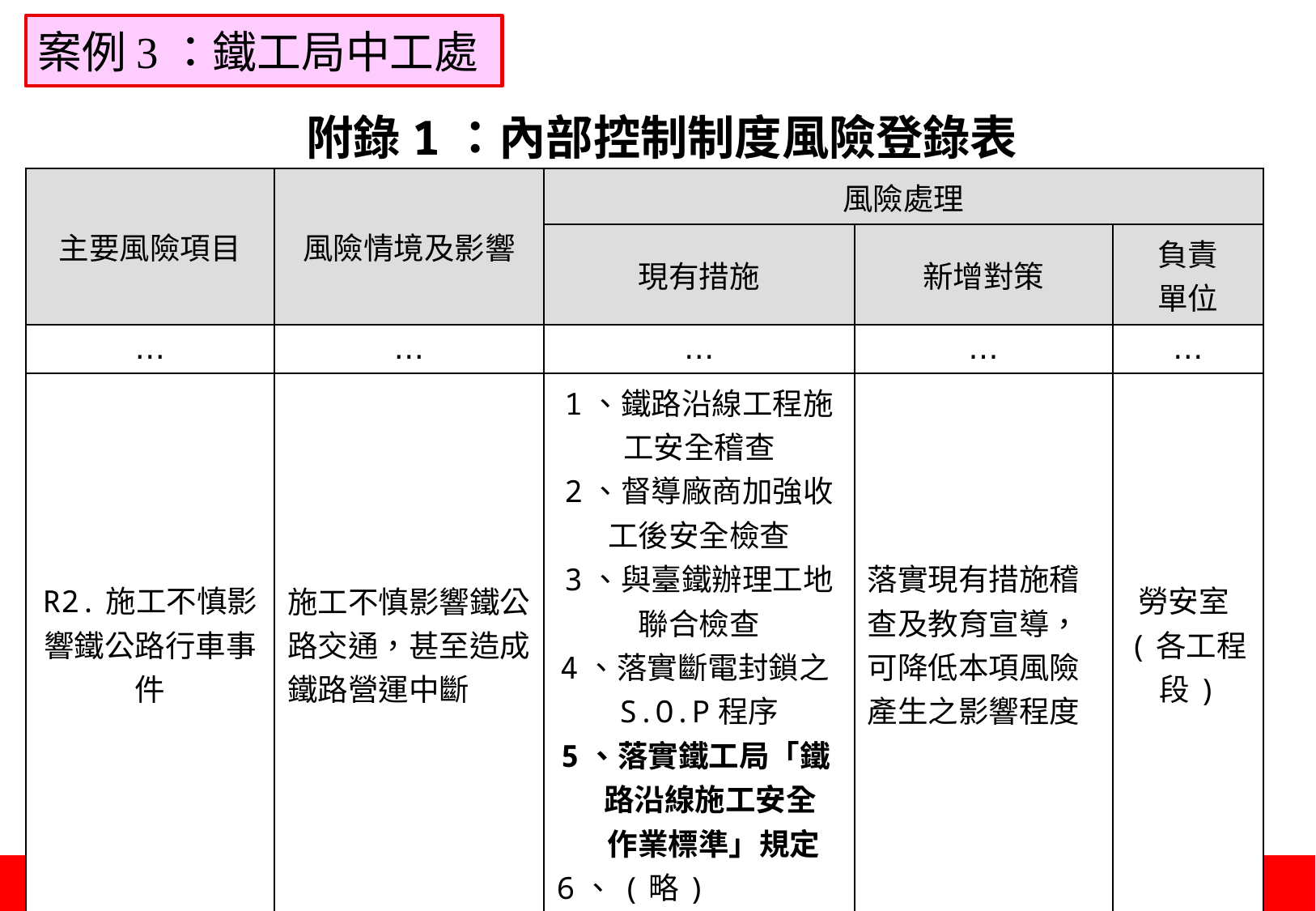

案例3：鐵工局中工處
附錄1：內部控制制度風險登錄表
| 主要風險項目 | 風險情境及影響 | 風險處理 |  |  |
| --- | --- | --- | --- | --- |
|  |  | 現有措施 | 新增對策 | 負責 單位 |
| … | … | … | … | … |
| R2.施工不慎影響鐵公路行車事件 | 施工不慎影響鐵公路交通，甚至造成鐵路營運中斷 | 1、鐵路沿線工程施工安全稽查 2、督導廠商加強收工後安全檢查 3、與臺鐵辦理工地聯合檢查 4、落實斷電封鎖之S.O.P程序 5、落實鐵工局「鐵 路沿線施工安全 作業標準」規定 6、(略) | 落實現有措施稽查及教育宣導，可降低本項風險產生之影響程度 | 勞安室(各工程段) |
| … | … | … | … | … |